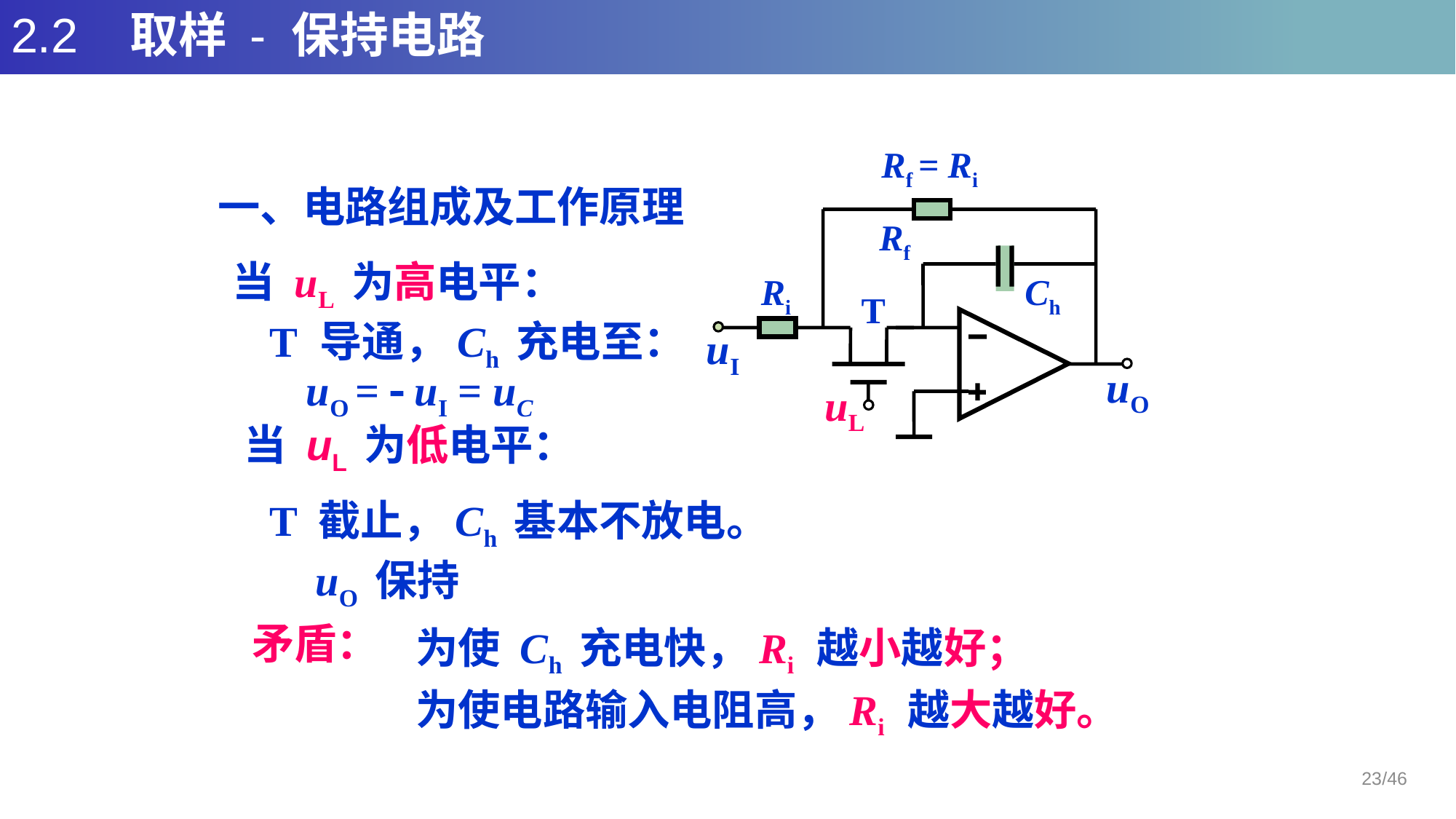

# 2.2   取样 - 保持电路
Rf = Ri

Rf

Ri

Ch
T

uI

uO

uL

一、电路组成及工作原理
当 uL 为高电平：
T 导通，Ch 充电至：
uO = − uI = uC
当 uL 为低电平：
T 截止，Ch 基本不放电。
uO 保持
矛盾：
为使 Ch 充电快，Ri  越小越好；
为使电路输入电阻高，Ri  越大越好。
23/46